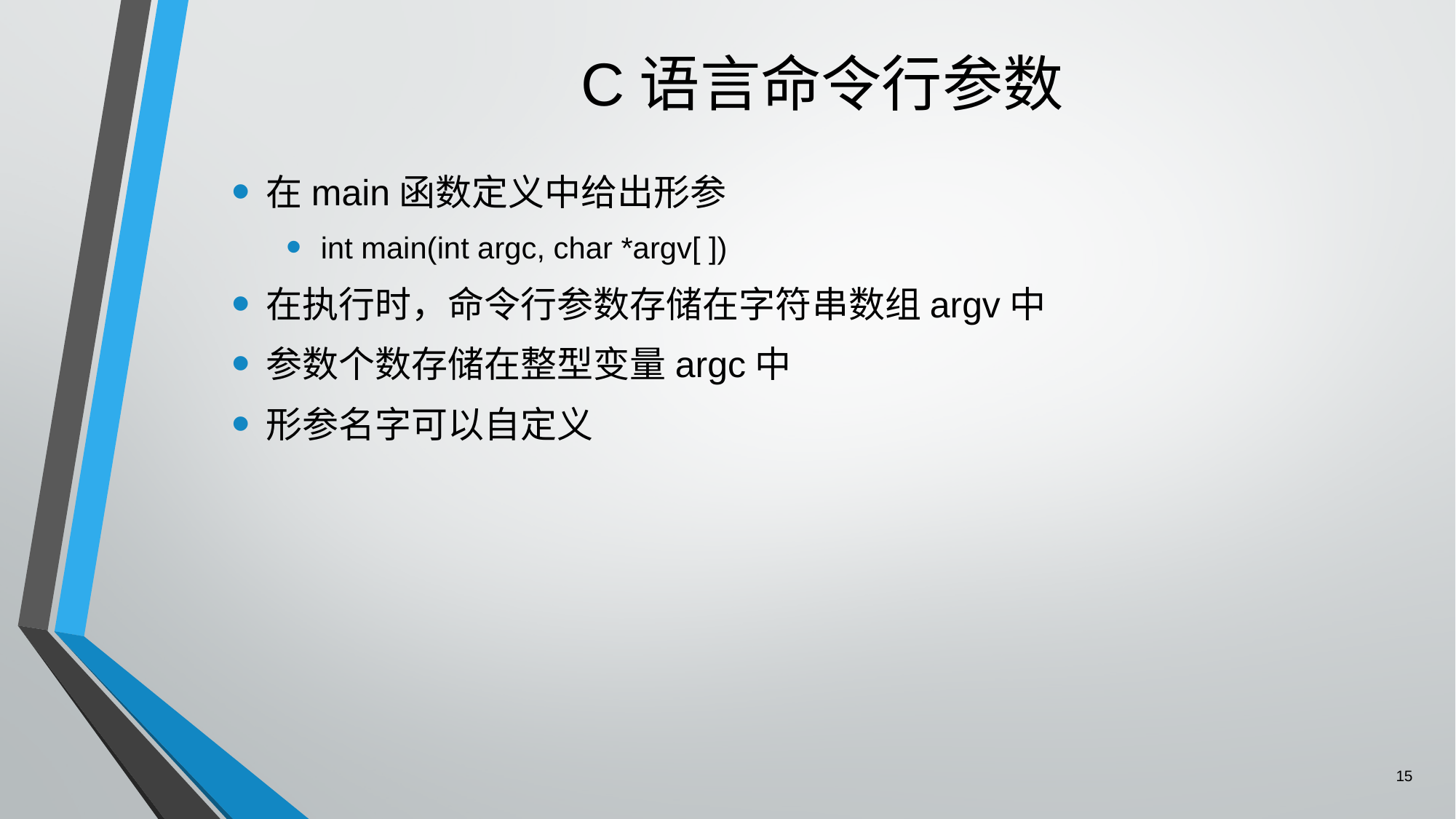

# C语言命令行参数
在main函数定义中给出形参
int main(int argc, char *argv[ ])
在执行时，命令行参数存储在字符串数组argv中
参数个数存储在整型变量argc中
形参名字可以自定义

15